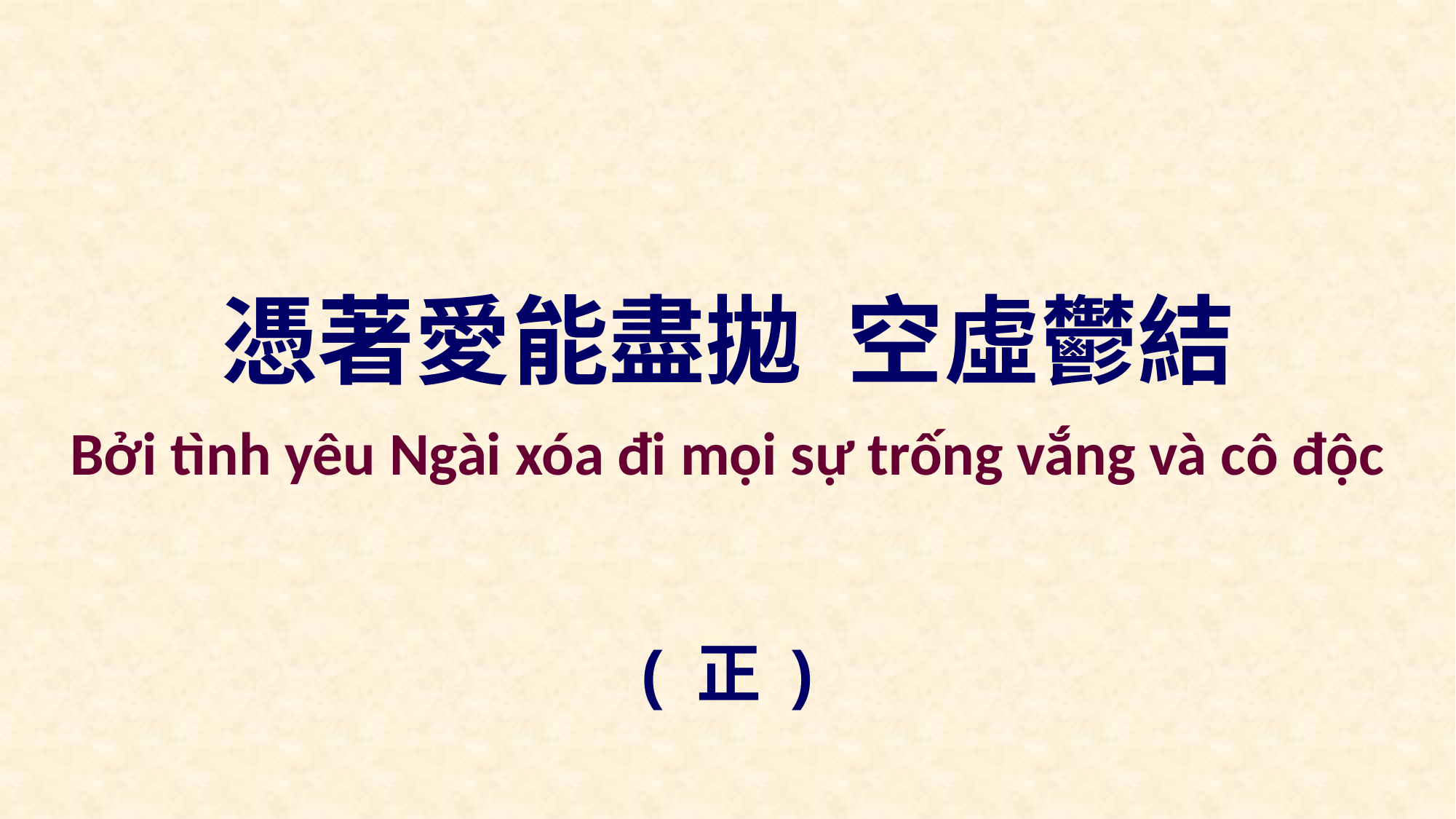

憑著愛能盡拋  空虛鬱結
Bởi tình yêu Ngài xóa đi mọi sự trống vắng và cô độc
( 正 )